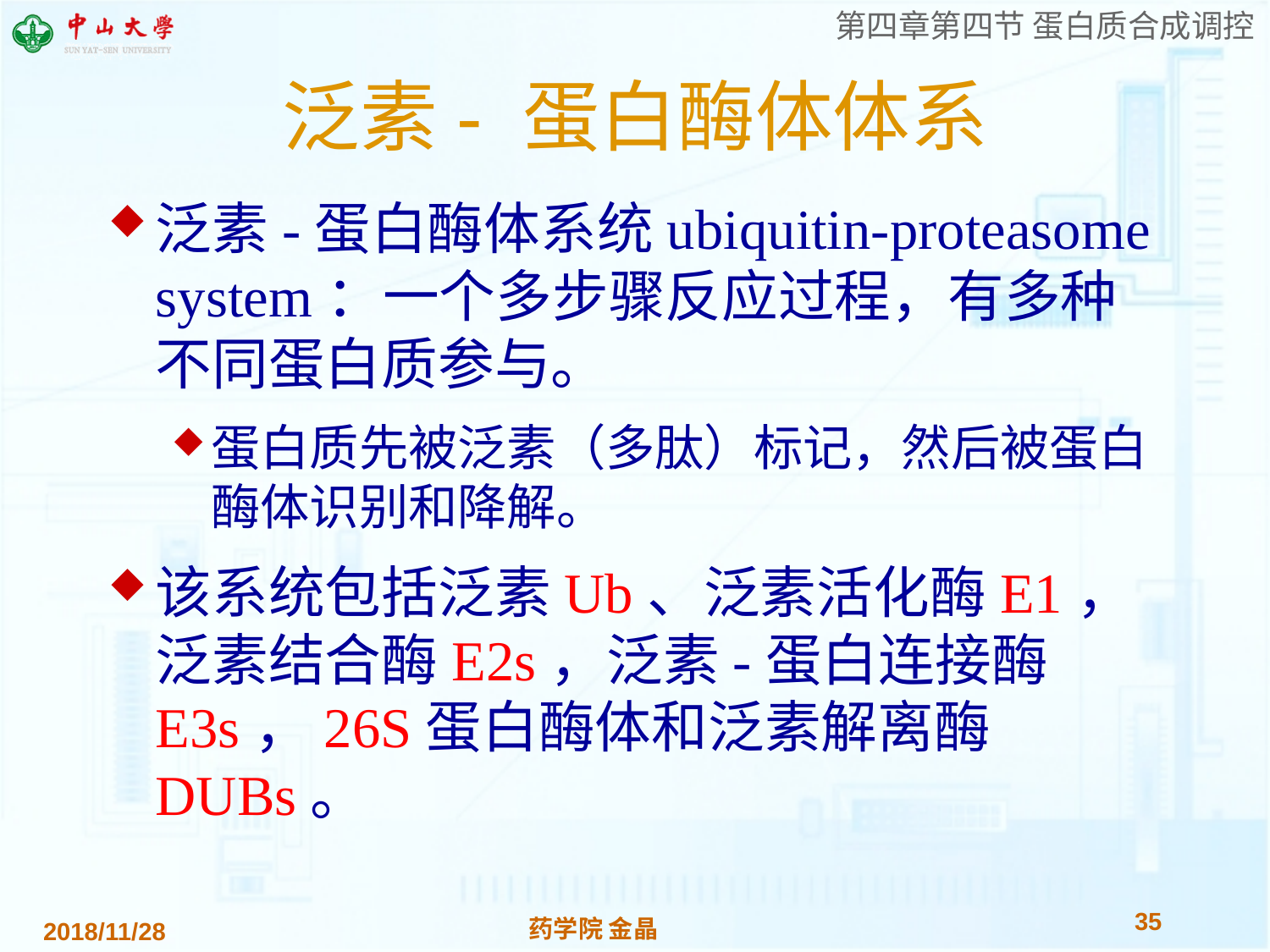

# 泛素- 蛋白酶体体系
泛素-蛋白酶体系统ubiquitin-proteasome system：一个多步骤反应过程，有多种不同蛋白质参与。
蛋白质先被泛素（多肽）标记，然后被蛋白酶体识别和降解。
该系统包括泛素Ub、泛素活化酶E1，泛素结合酶E2s，泛素-蛋白连接酶E3s，26S蛋白酶体和泛素解离酶DUBs。
35
药学院 金晶
2018/11/28